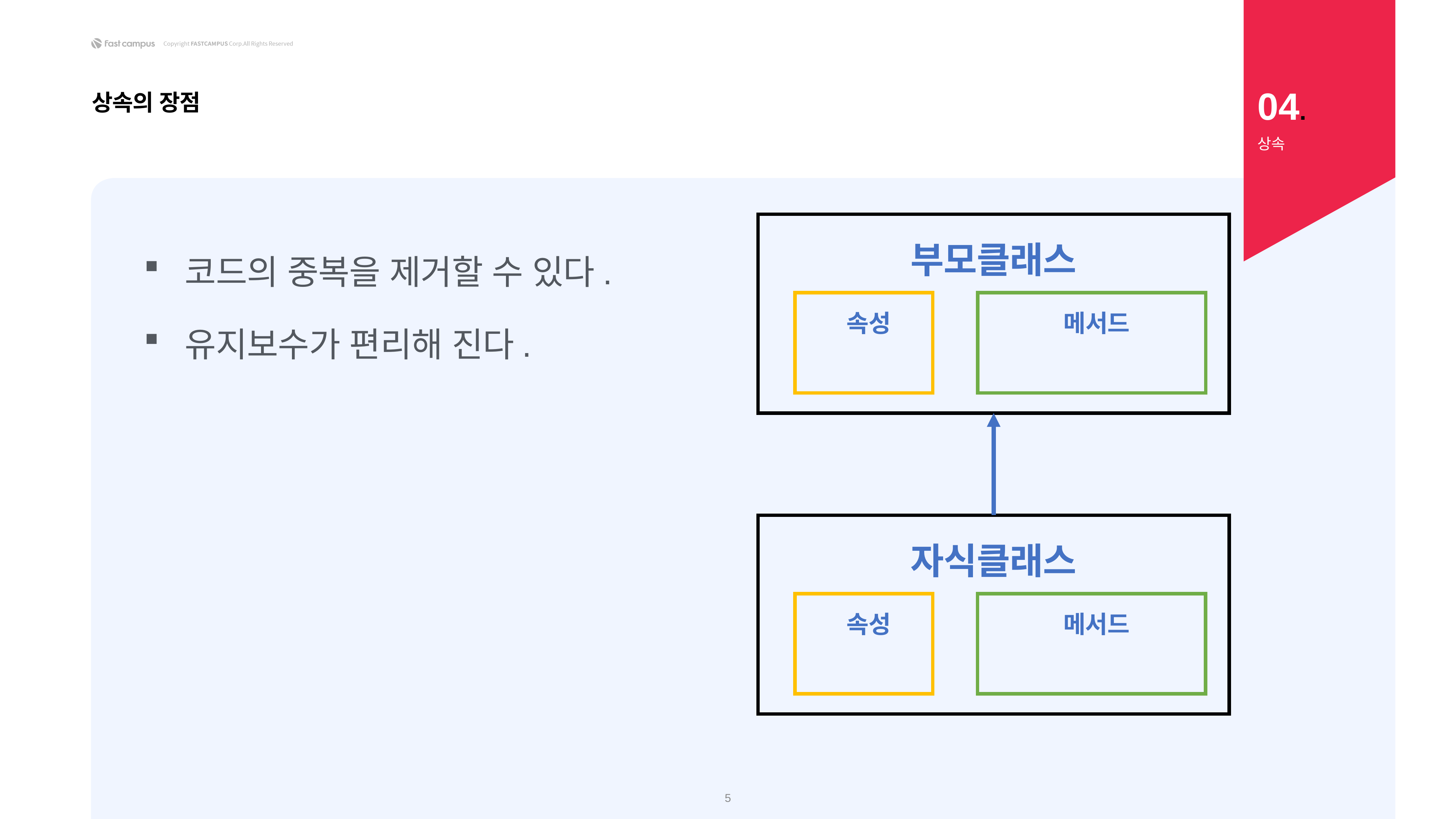

04.
상속의 장점
상속
부모클래스

코드의 중복을 제거할 수 있다.
유지보수가 편리해 진다.
속성

메서드

자식클래스

속성

메서드

5